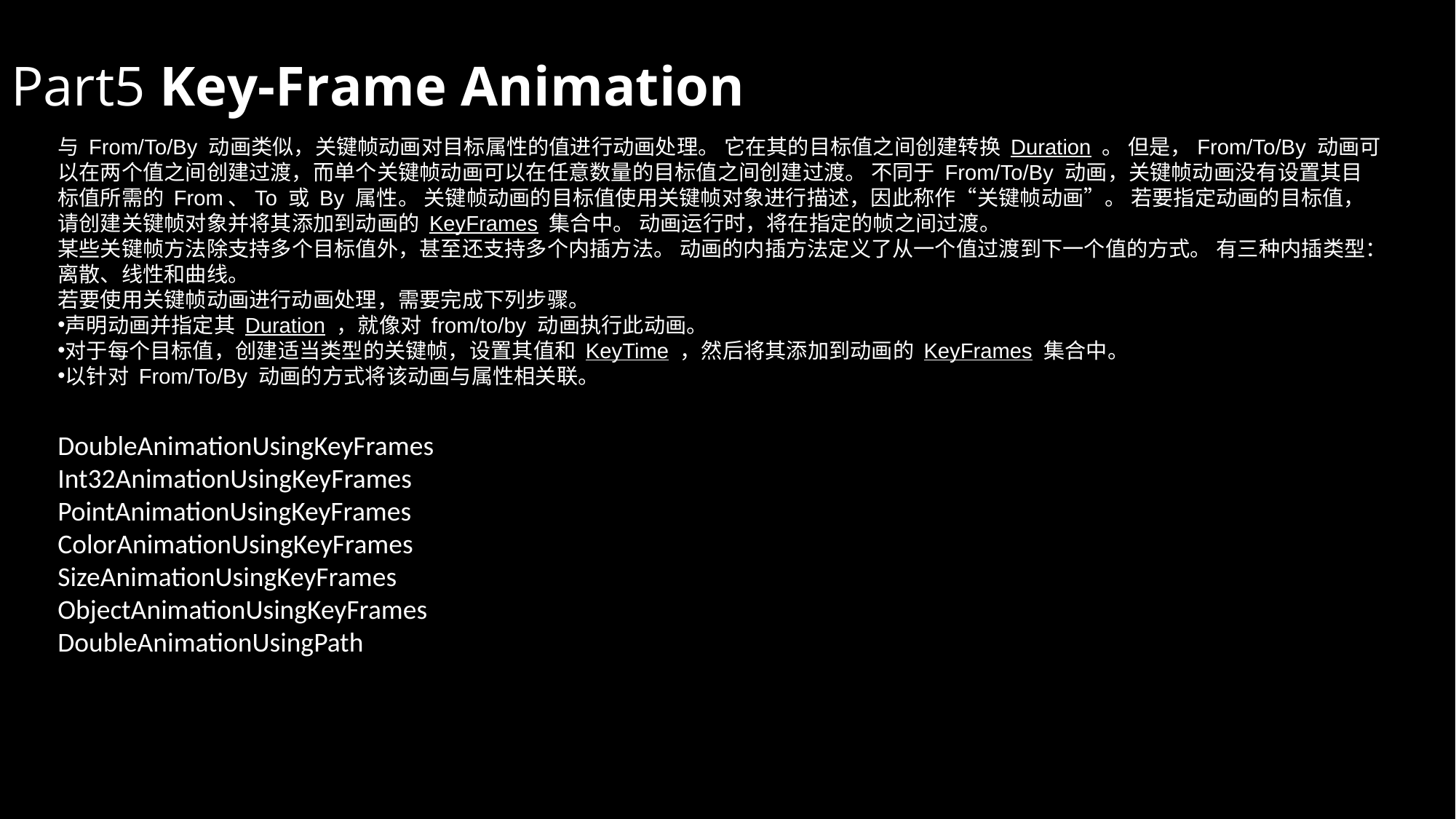

# Part5 Key-Frame Animation
与 From/To/By 动画类似，关键帧动画对目标属性的值进行动画处理。 它在其的目标值之间创建转换 Duration 。 但是，From/To/By 动画可以在两个值之间创建过渡，而单个关键帧动画可以在任意数量的目标值之间创建过渡。 不同于 From/To/By 动画，关键帧动画没有设置其目标值所需的 From、To 或 By 属性。 关键帧动画的目标值使用关键帧对象进行描述，因此称作“关键帧动画”。 若要指定动画的目标值，请创建关键帧对象并将其添加到动画的 KeyFrames 集合中。 动画运行时，将在指定的帧之间过渡。
某些关键帧方法除支持多个目标值外，甚至还支持多个内插方法。 动画的内插方法定义了从一个值过渡到下一个值的方式。 有三种内插类型：离散、线性和曲线。
若要使用关键帧动画进行动画处理，需要完成下列步骤。
声明动画并指定其 Duration ，就像对 from/to/by 动画执行此动画。
对于每个目标值，创建适当类型的关键帧，设置其值和 KeyTime ，然后将其添加到动画的 KeyFrames 集合中。
以针对 From/To/By 动画的方式将该动画与属性相关联。
DoubleAnimationUsingKeyFrames
Int32AnimationUsingKeyFrames
PointAnimationUsingKeyFrames
ColorAnimationUsingKeyFrames
SizeAnimationUsingKeyFrames
ObjectAnimationUsingKeyFrames
DoubleAnimationUsingPath